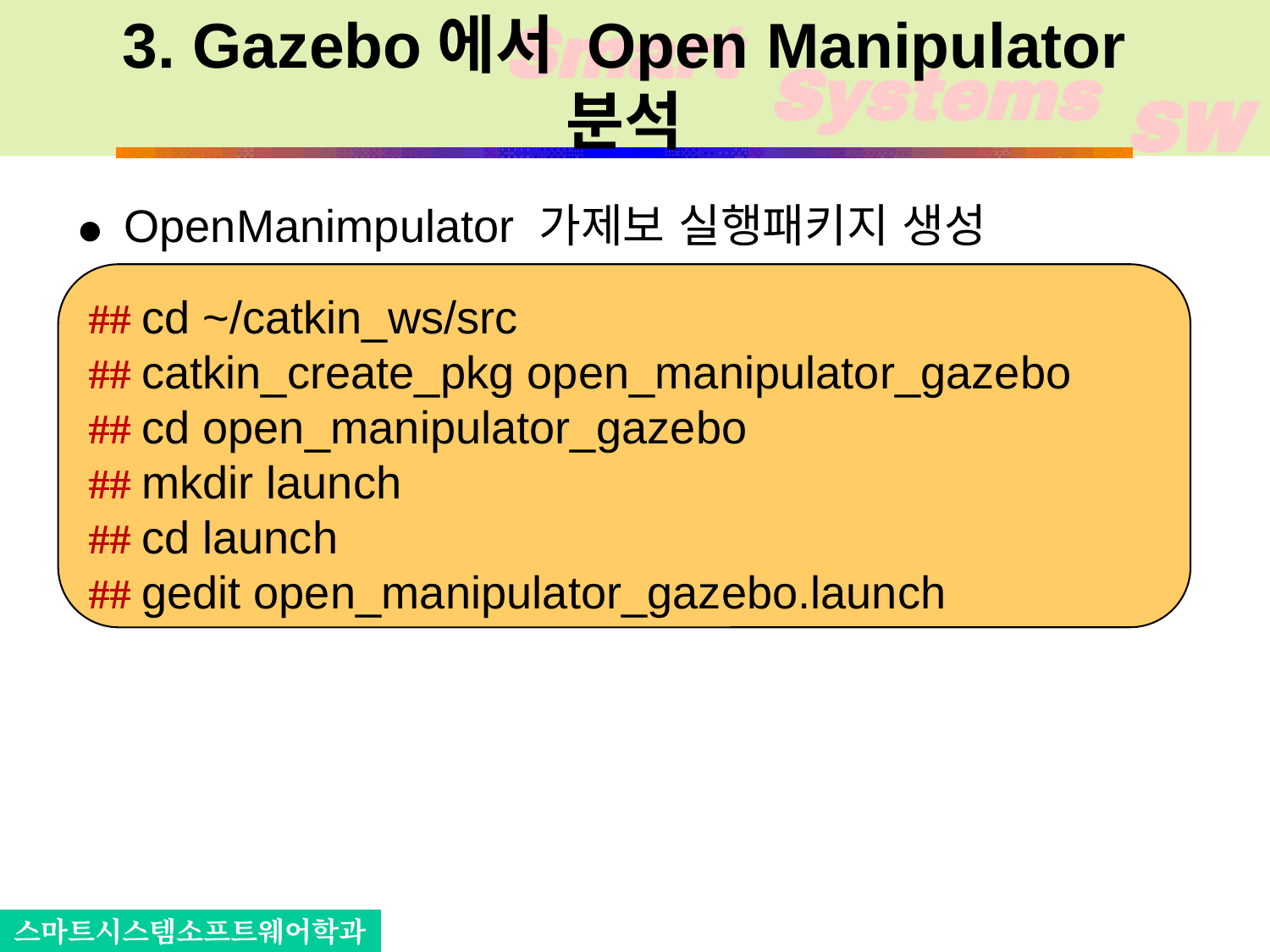

# 3. Gazebo에서 Open Manipulator 분석
OpenManimpulator 가제보 실행패키지 생성

## cd ~/catkin_ws/src
## catkin_create_pkg open_manipulator_gazebo
## cd open_manipulator_gazebo
## mkdir launch
## cd launch
## gedit open_manipulator_gazebo.launch